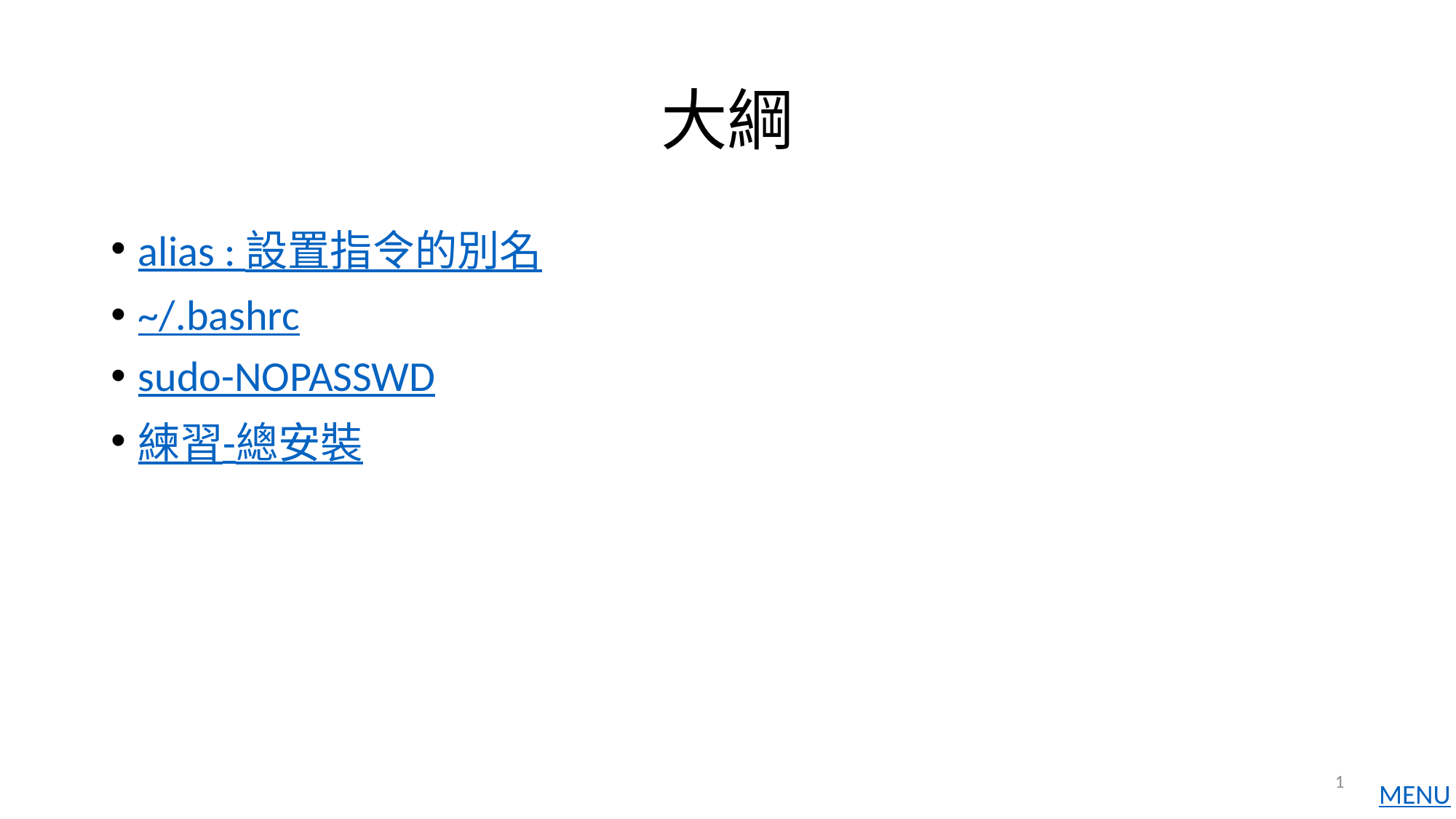

# 大綱
alias : 設置指令的別名
~/.bashrc
sudo-NOPASSWD
練習-總安裝
1